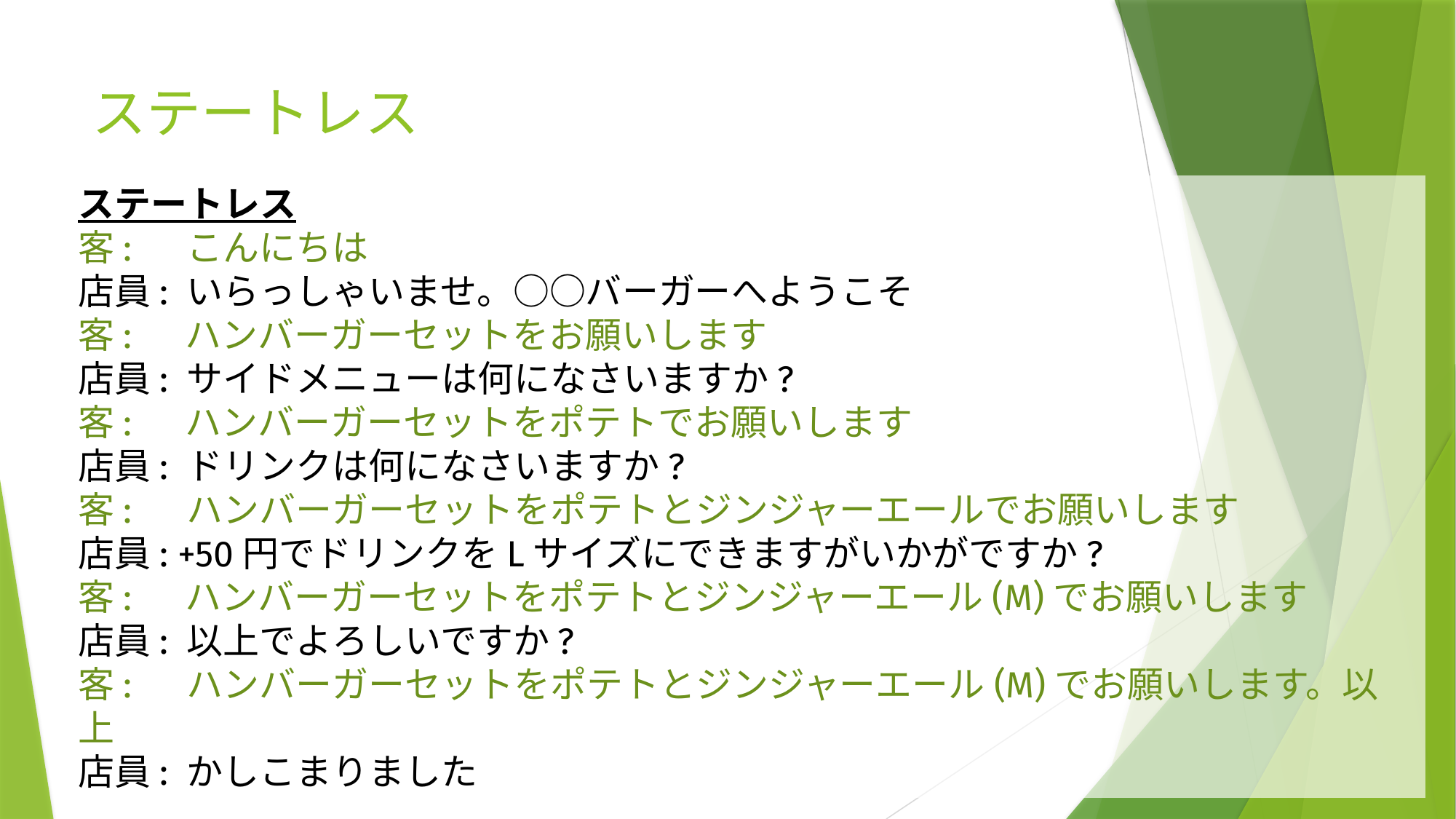

# ステートレス
ステートレス
客: 　こんにちは
店員: いらっしゃいませ。○○バーガーへようこそ
客:　 ハンバーガーセットをお願いします
店員: サイドメニューは何になさいますか?
客:　 ハンバーガーセットをポテトでお願いします
店員: ドリンクは何になさいますか?
客: 　ハンバーガーセットをポテトとジンジャーエールでお願いします
店員: +50円でドリンクをLサイズにできますがいかがですか?
客:　 ハンバーガーセットをポテトとジンジャーエール(M)でお願いします
店員: 以上でよろしいですか?
客: 　ハンバーガーセットをポテトとジンジャーエール(M)でお願いします。以上
店員: かしこまりました